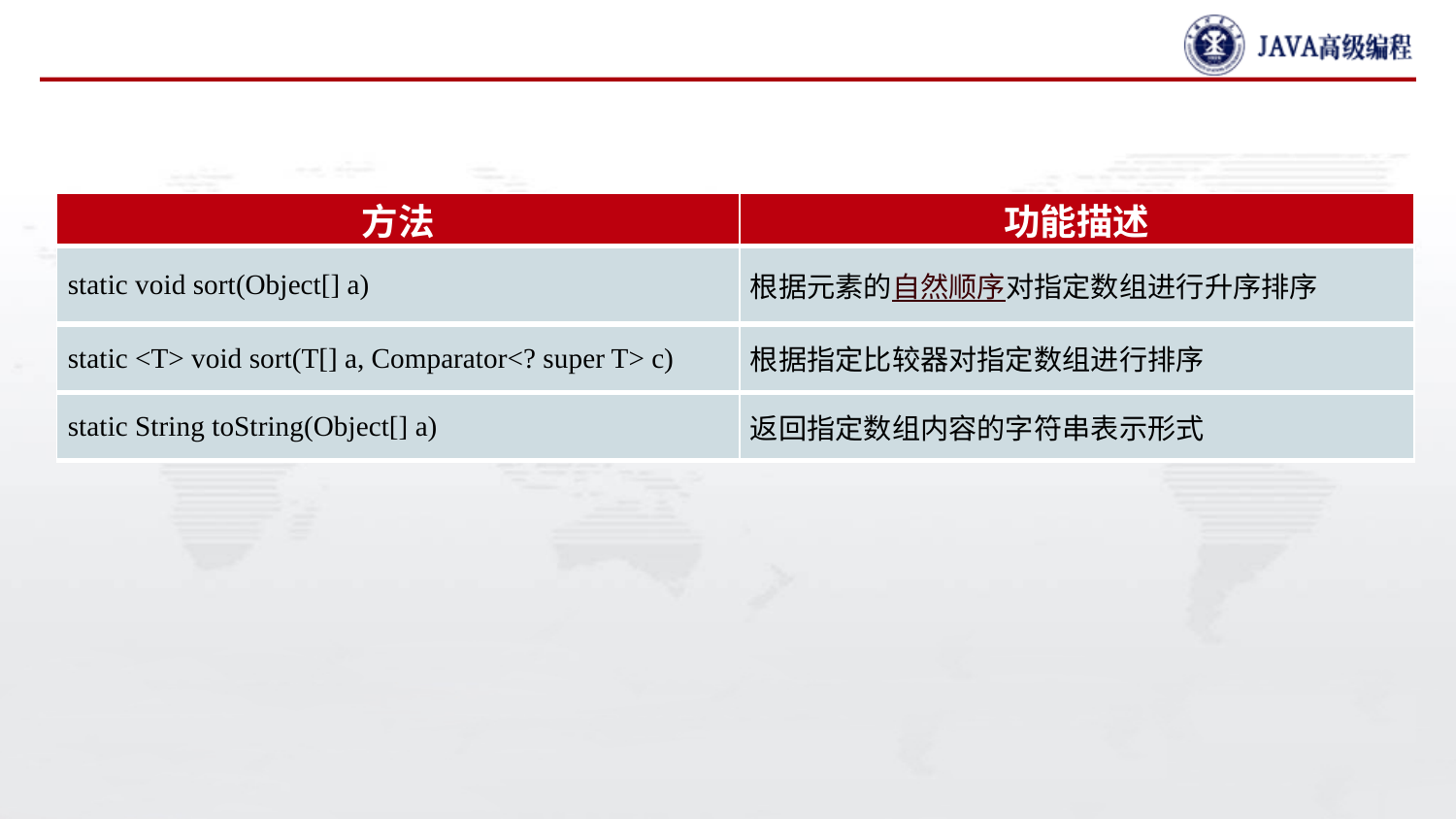

#
| 方法 | 功能描述 |
| --- | --- |
| static void sort(Object[] a) | 根据元素的自然顺序对指定数组进行升序排序 |
| static <T> void sort(T[] a, Comparator<? super T> c) | 根据指定比较器对指定数组进行排序 |
| static String toString(Object[] a) | 返回指定数组内容的字符串表示形式 |